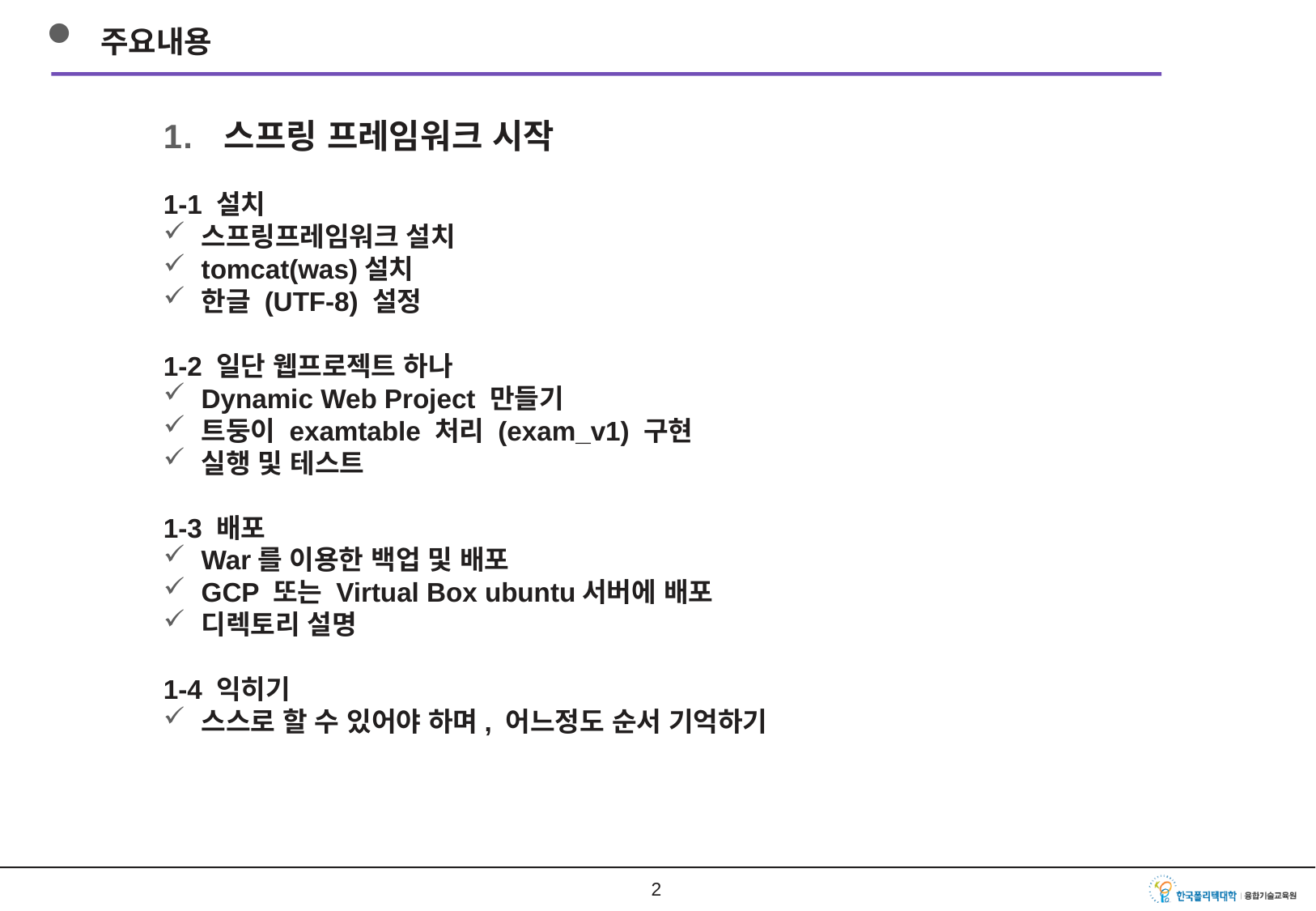

주요내용
스프링 프레임워크 시작

1-1 설치
스프링프레임워크 설치
tomcat(was)설치
한글 (UTF-8) 설정

1-2 일단 웹프로젝트 하나
Dynamic Web Project 만들기
트둥이 examtable 처리 (exam_v1) 구현
실행 및 테스트

1-3 배포
War를 이용한 백업 및 배포
GCP 또는 Virtual Box ubuntu서버에 배포
디렉토리 설명

1-4 익히기
스스로 할 수 있어야 하며, 어느정도 순서 기억하기

2